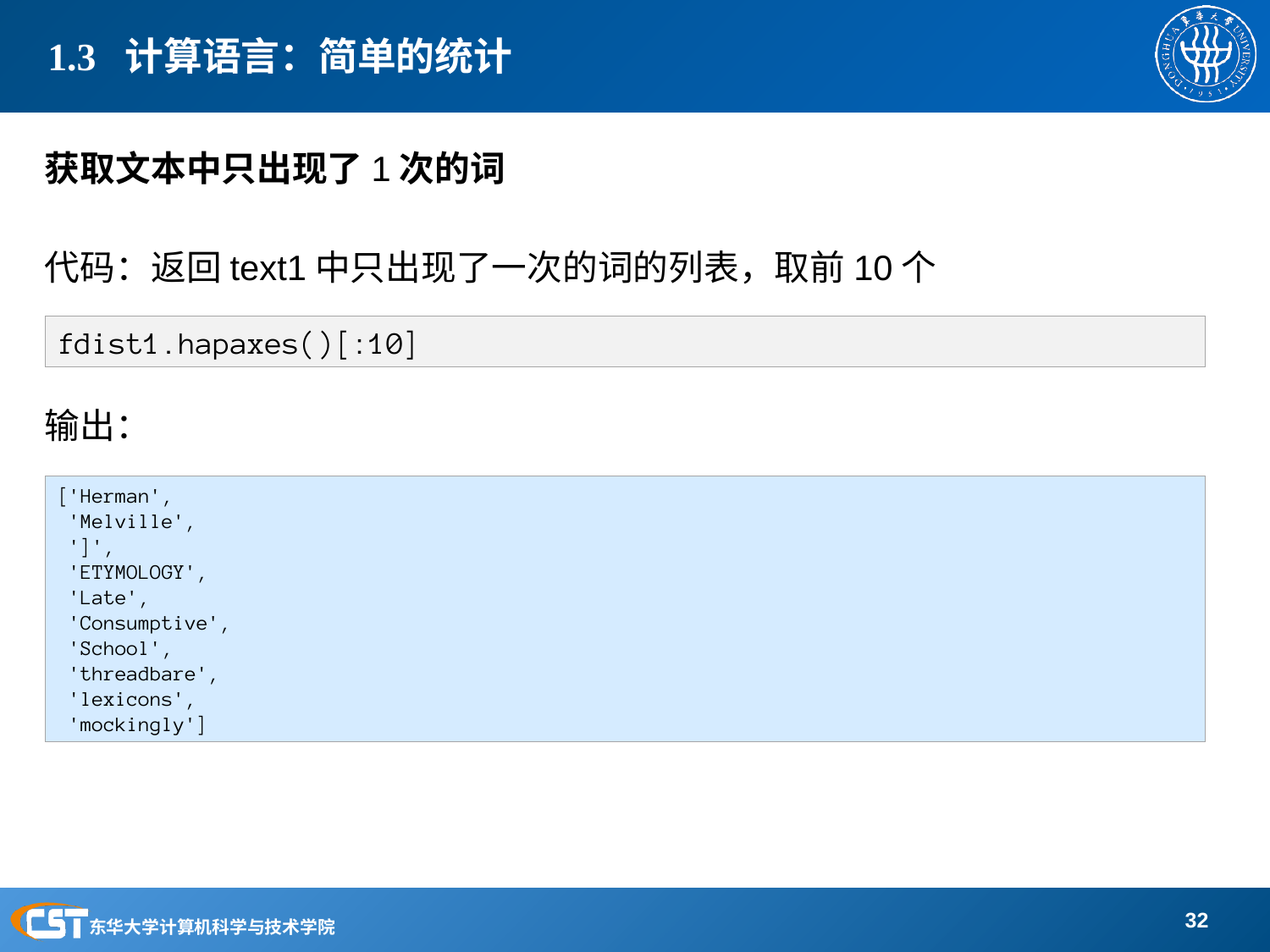

# 1.3  计算语言：简单的统计
获取文本中只出现了1次的词

代码：返回text1中只出现了一次的词的列表，取前10个

输出：
fdist1.hapaxes()[:10]
['Herman',
 'Melville',
 ']',
 'ETYMOLOGY',
 'Late',
 'Consumptive',
 'School',
 'threadbare',
 'lexicons',
 'mockingly']